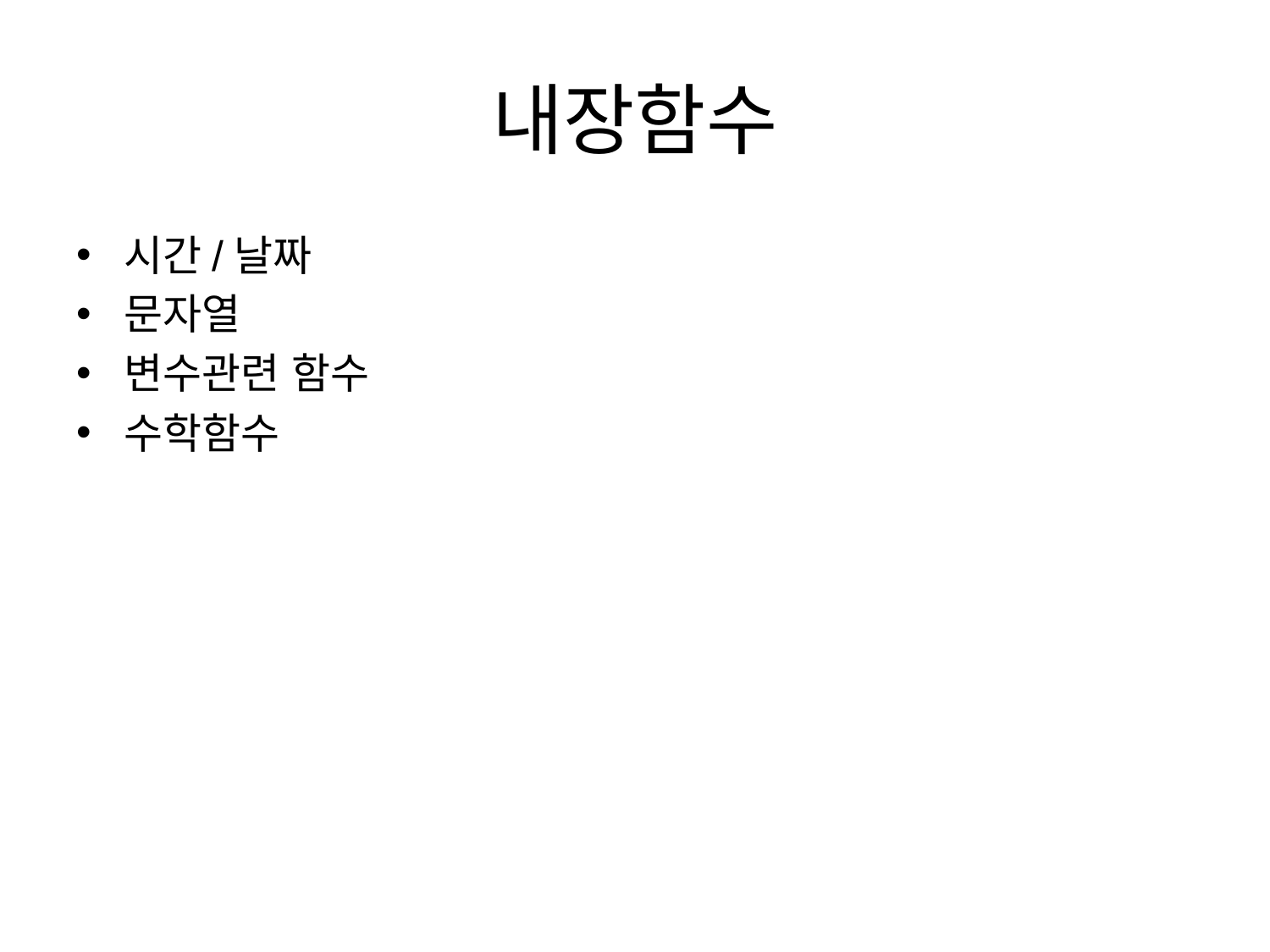

# 내장함수
시간/날짜
문자열
변수관련 함수
수학함수